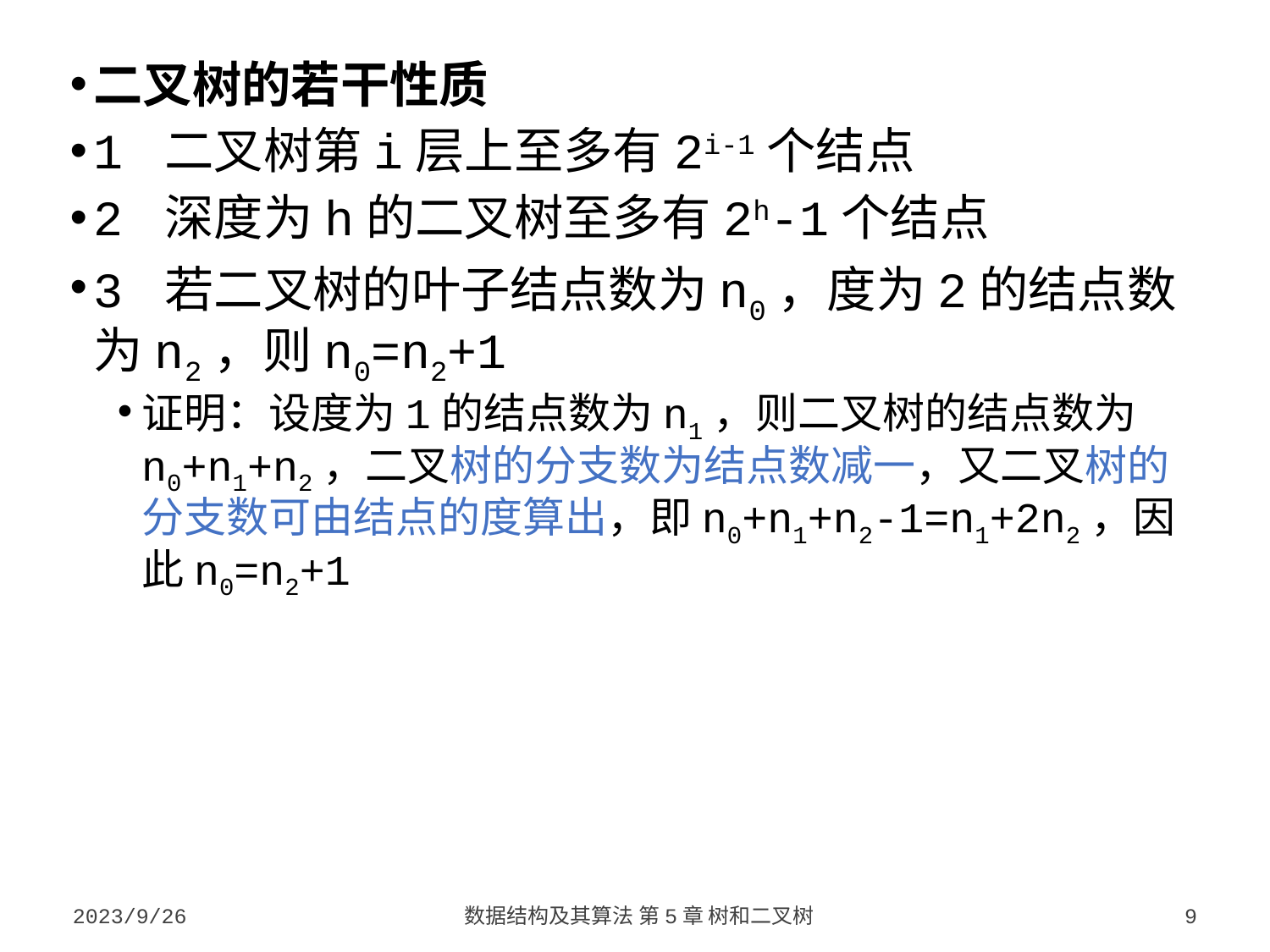

二叉树的若干性质
1 二叉树第i层上至多有2i-1个结点
2 深度为h的二叉树至多有2h-1个结点
3 若二叉树的叶子结点数为n0，度为2的结点数为n2，则n0=n2+1
证明：设度为1的结点数为n1，则二叉树的结点数为n0+n1+n2，二叉树的分支数为结点数减一，又二叉树的分支数可由结点的度算出，即n0+n1+n2-1=n1+2n2，因此n0=n2+1
2023/9/26
数据结构及其算法 第5章 树和二叉树
9